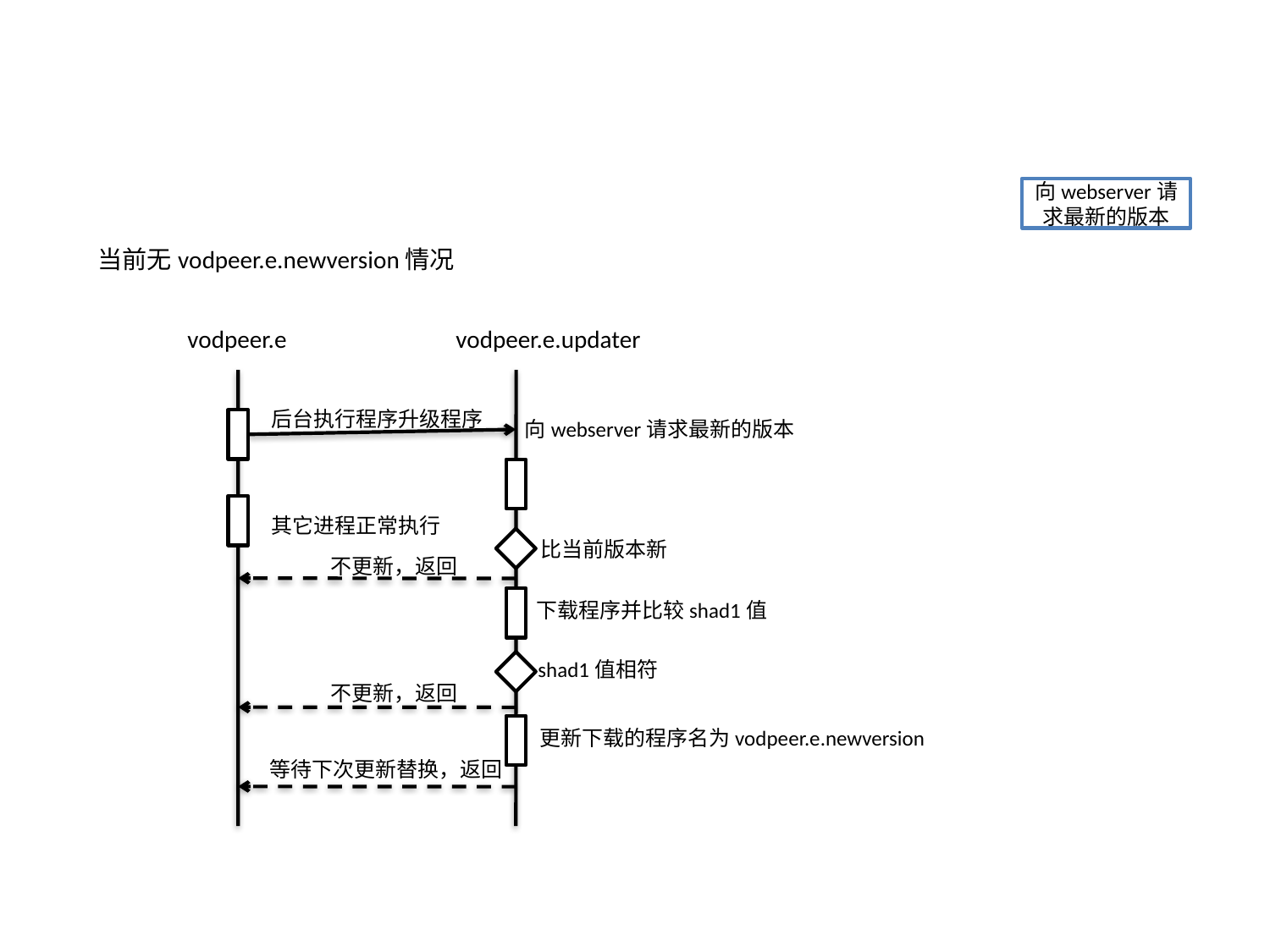

向webserver请求最新的版本
当前无vodpeer.e.newversion情况
vodpeer.e
vodpeer.e.updater
后台执行程序升级程序

向webserver请求最新的版本

其它进程正常执行

比当前版本新
不更新，返回

下载程序并比较shad1值
shad1值相符

不更新，返回

等待下次更新替换，返回
更新下载的程序名为vodpeer.e.newversion